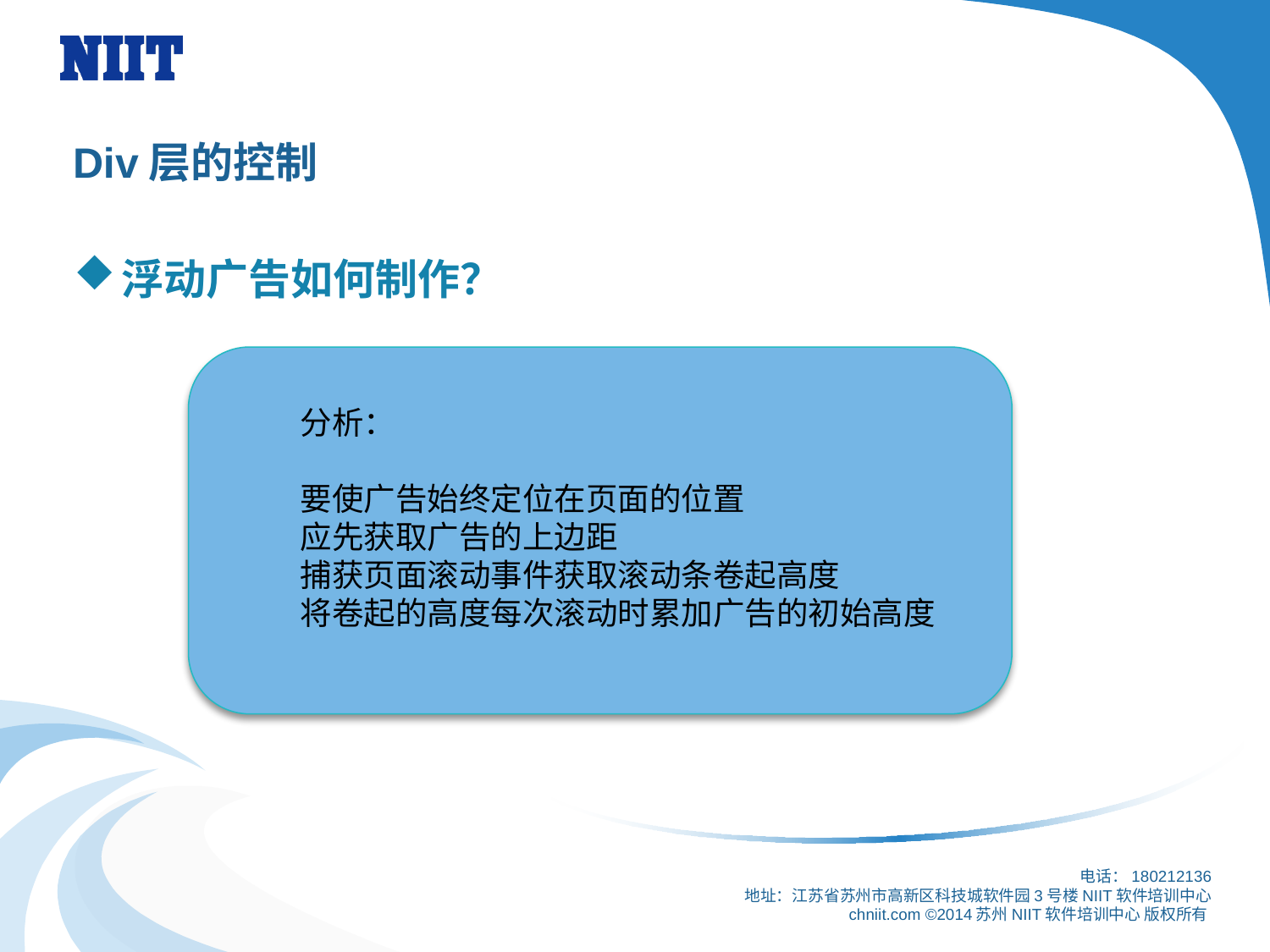

# Div层的控制
浮动广告如何制作？

分析：

要使广告始终定位在页面的位置
应先获取广告的上边距
捕获页面滚动事件获取滚动条卷起高度
将卷起的高度每次滚动时累加广告的初始高度